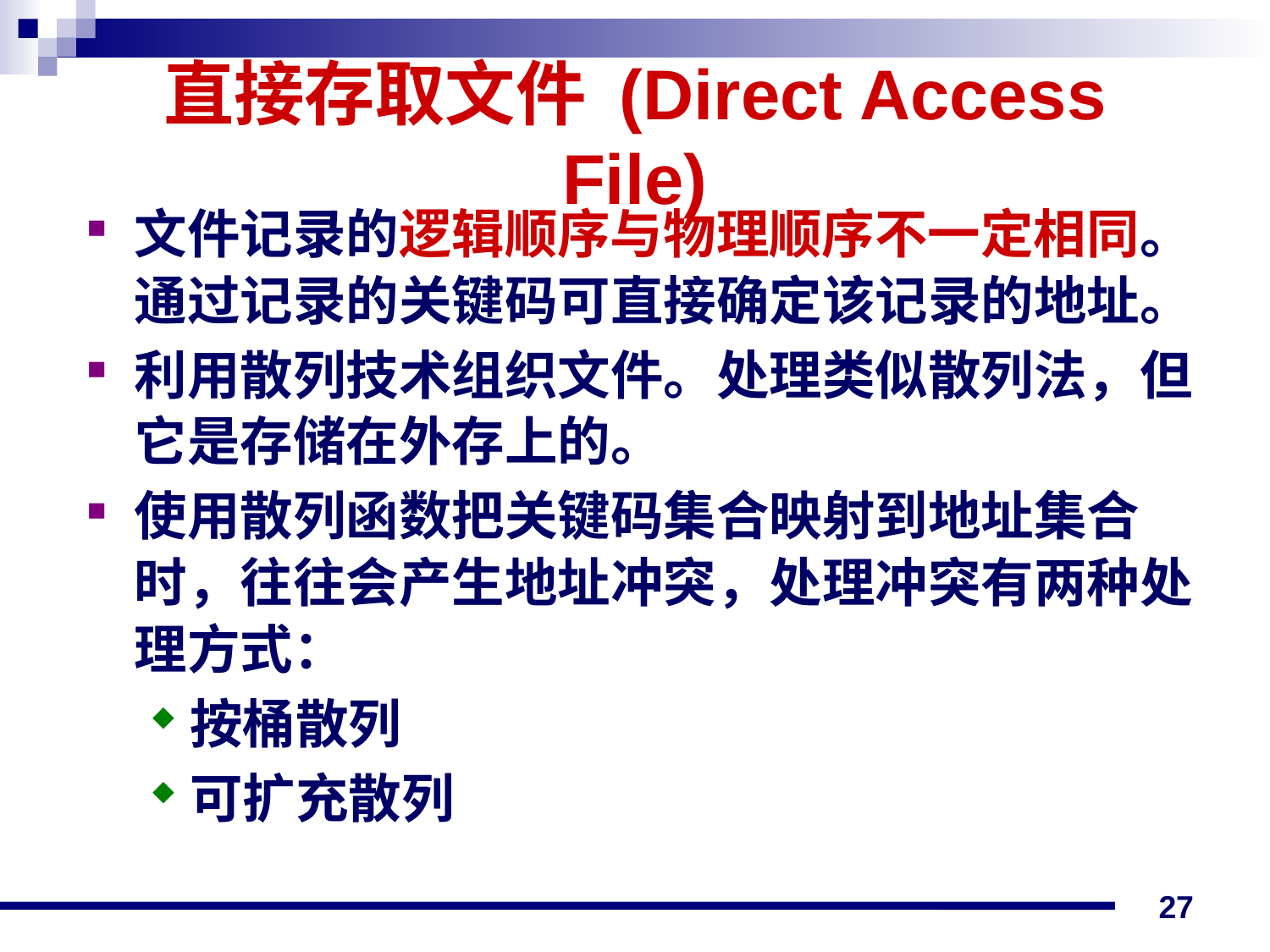

# 直接存取文件 (Direct Access File)
文件记录的逻辑顺序与物理顺序不一定相同。通过记录的关键码可直接确定该记录的地址。
利用散列技术组织文件。处理类似散列法，但它是存储在外存上的。
使用散列函数把关键码集合映射到地址集合时，往往会产生地址冲突，处理冲突有两种处理方式：
按桶散列
可扩充散列
27